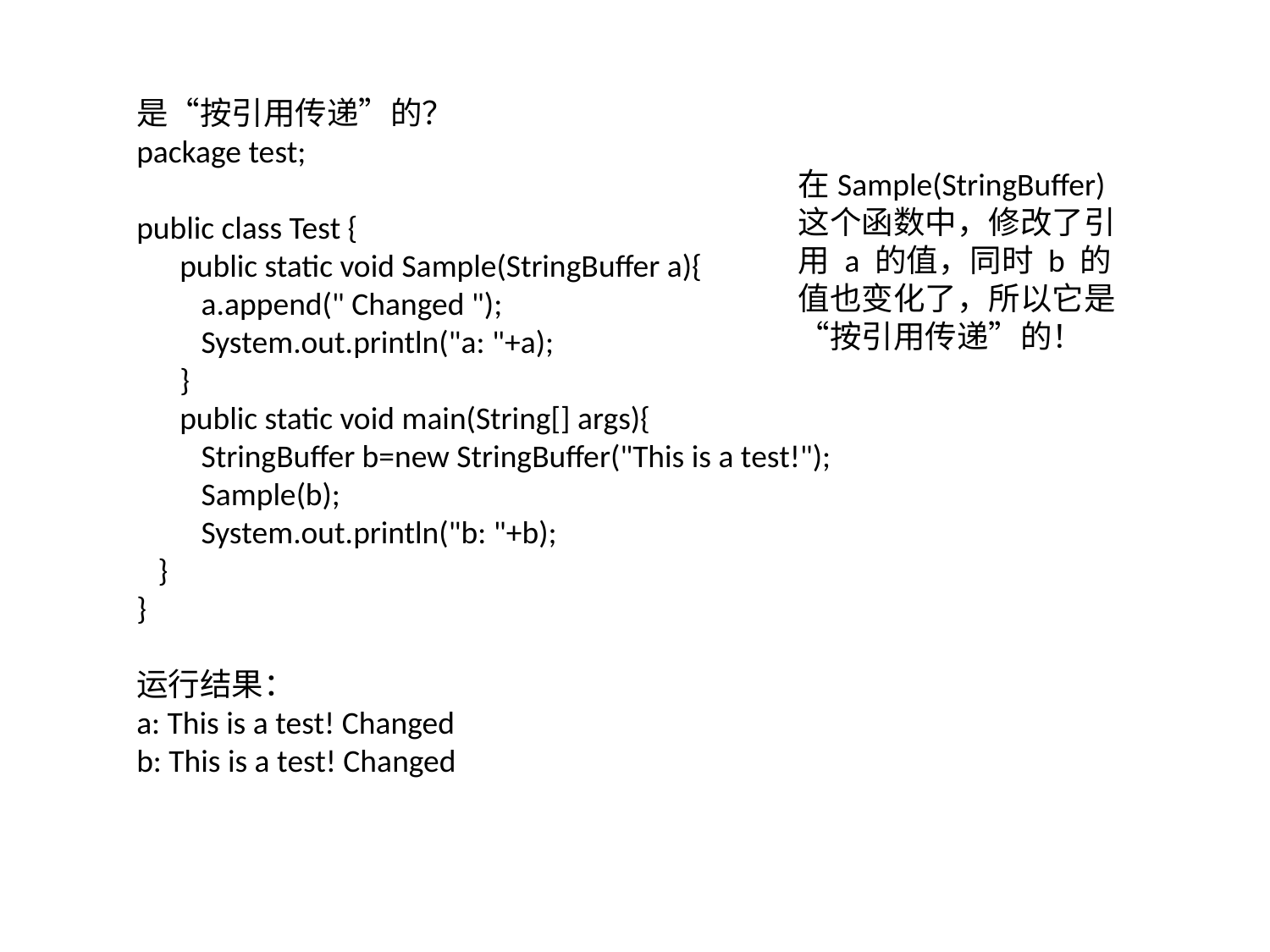

是“按引用传递”的？
package test;

public class Test {
      public static void Sample(StringBuffer a){
         a.append(" Changed ");
         System.out.println("a: "+a);
      }
      public static void main(String[] args){
         StringBuffer b=new StringBuffer("This is a test!");
         Sample(b);
         System.out.println("b: "+b);
   }
}

运行结果：
a: This is a test! Changed
b: This is a test! Changed
在Sample(StringBuffer)这个函数中，修改了引用 a 的值，同时 b 的值也变化了，所以它是“按引用传递”的！